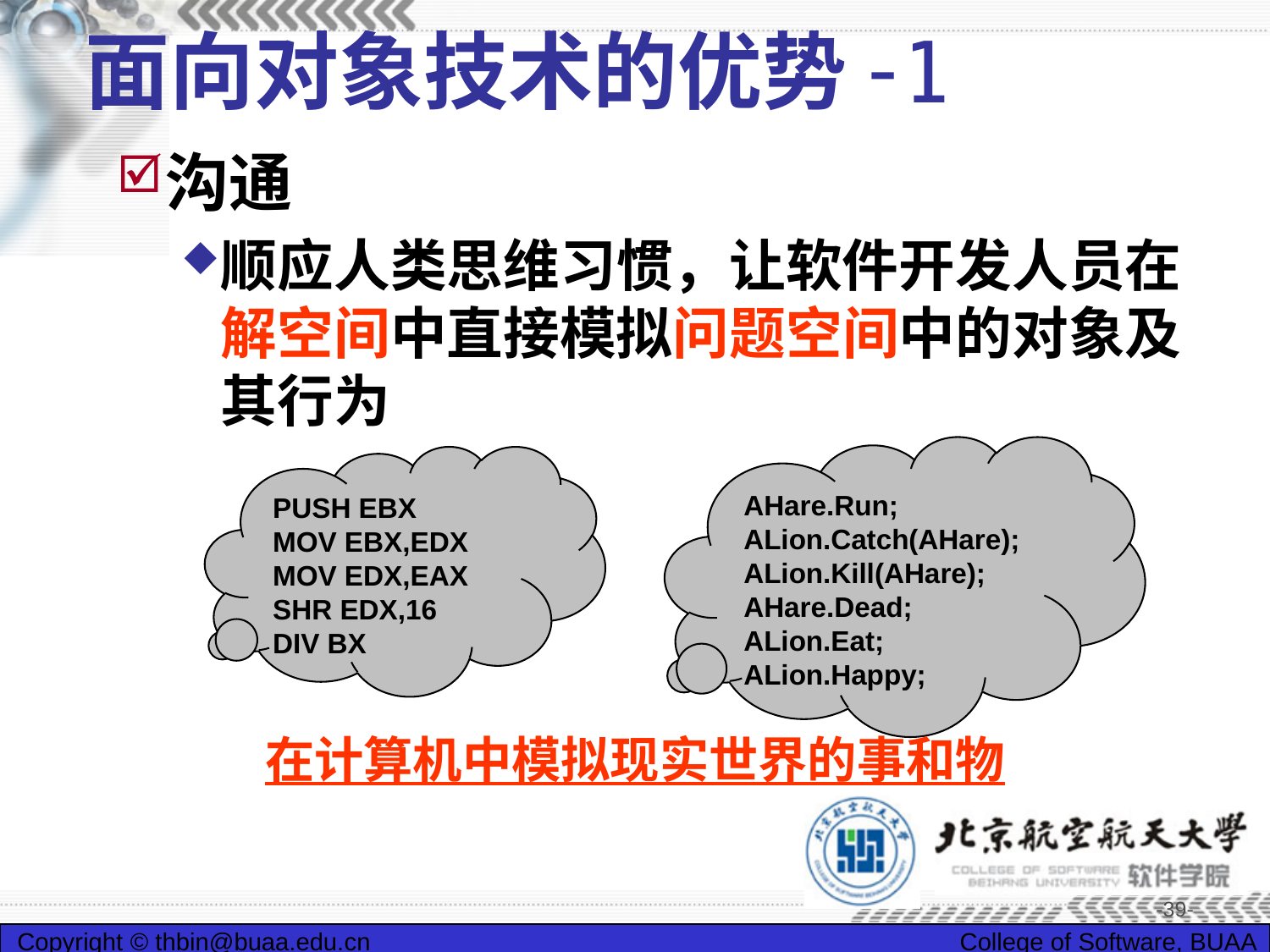

# 面向对象技术的优势-1
沟通
顺应人类思维习惯，让软件开发人员在解空间中直接模拟问题空间中的对象及其行为
AHare.Run;
ALion.Catch(AHare);
ALion.Kill(AHare);
AHare.Dead;
ALion.Eat;
ALion.Happy;
PUSH EBX
MOV EBX,EDX
MOV EDX,EAX
SHR EDX,16
DIV BX
在计算机中模拟现实世界的事和物
-39-